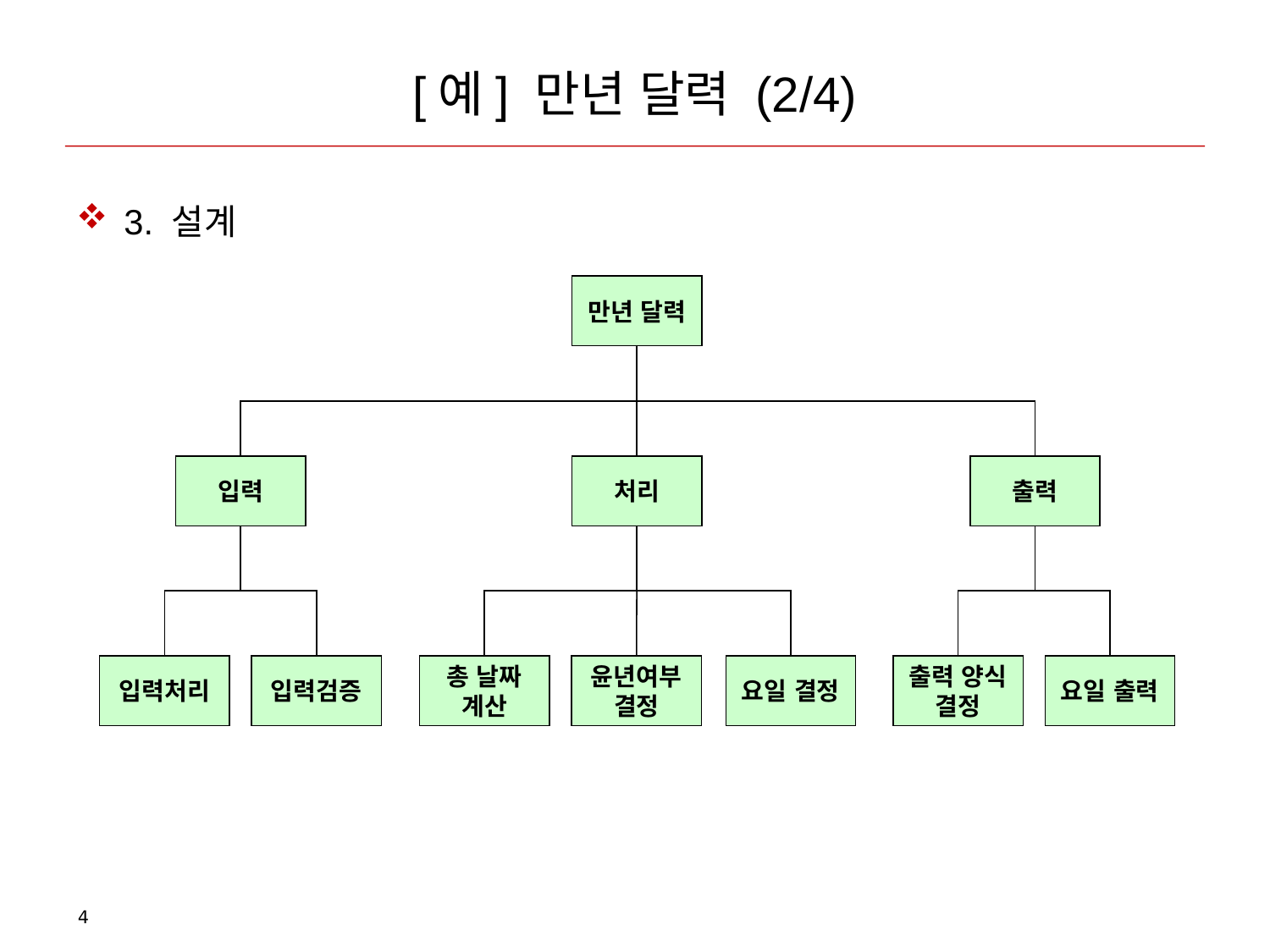

# [예] 만년 달력 (2/4)
3. 설계

만년 달력
입력
처리
출력
입력처리
입력검증
총 날짜
계산
윤년여부
결정
요일 결정
출력 양식
결정
요일 출력
4